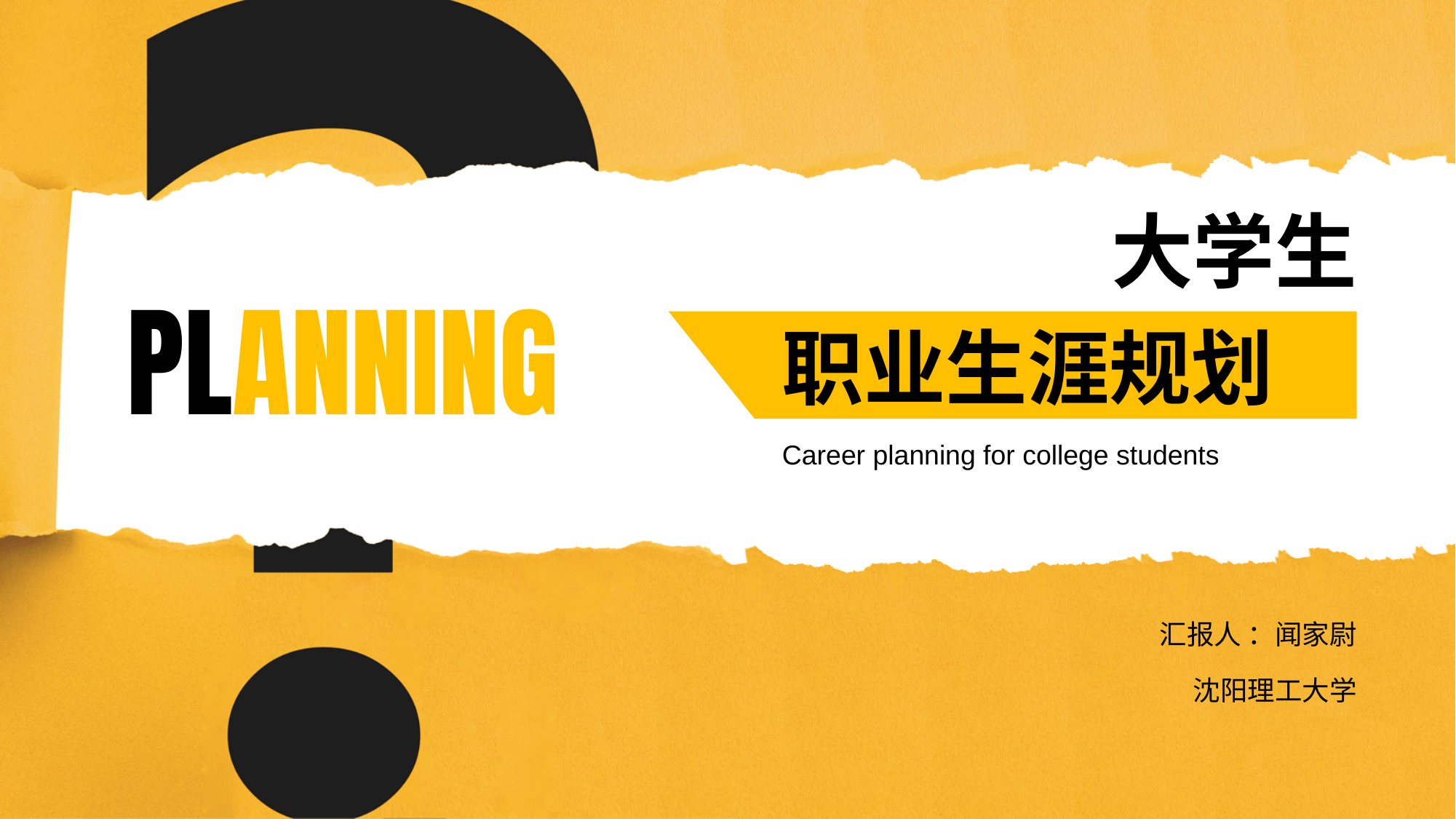

大学生
PLANNING

职业生涯规划
Career planning for college students
汇报人 ：闻家尉
沈阳理工大学